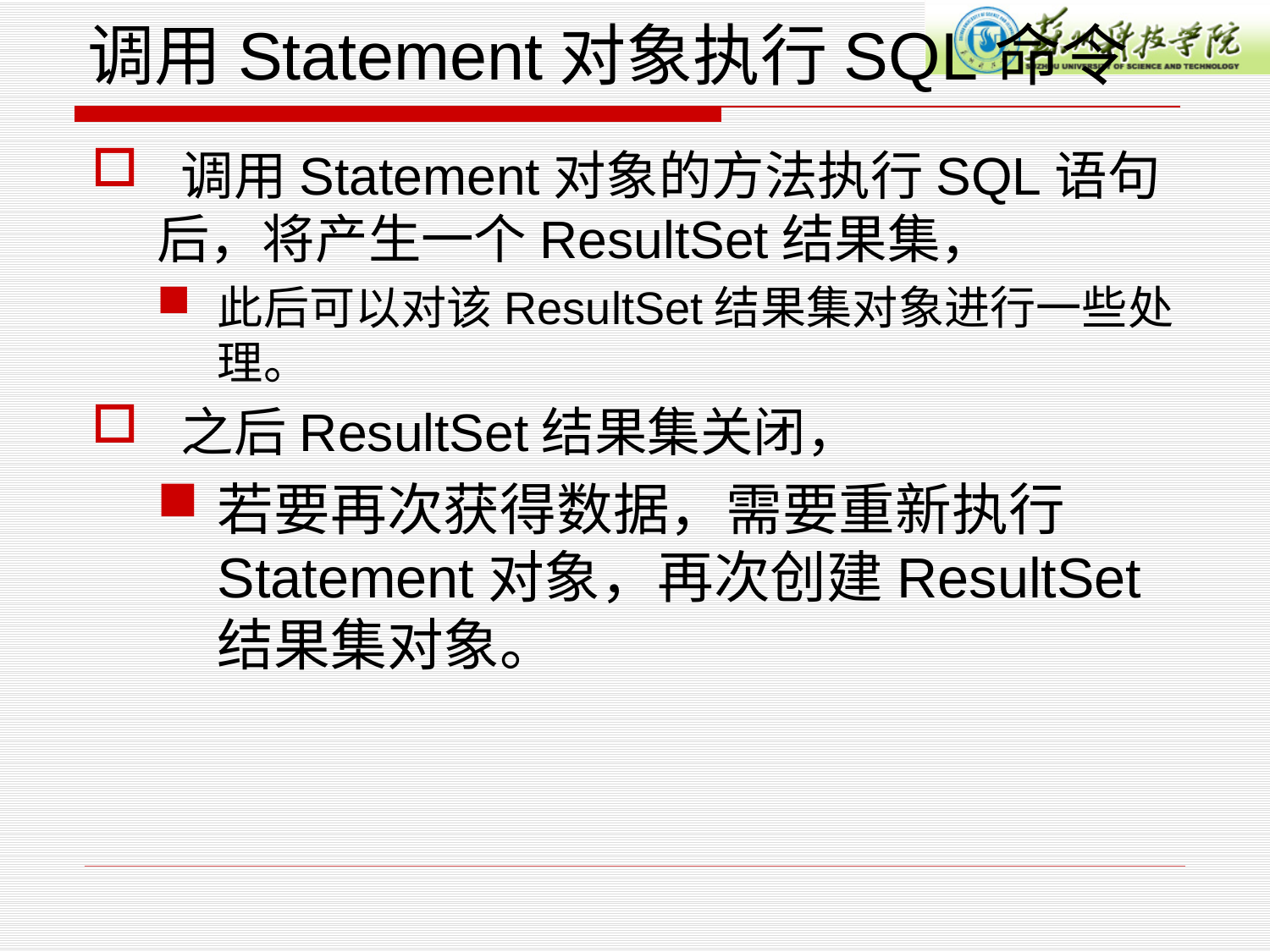

# 调用Statement对象执行SQL命令
 调用Statement对象的方法执行SQL语句后，将产生一个ResultSet结果集，
此后可以对该ResultSet结果集对象进行一些处理。
 之后ResultSet结果集关闭，
若要再次获得数据，需要重新执行Statement对象，再次创建ResultSet结果集对象。